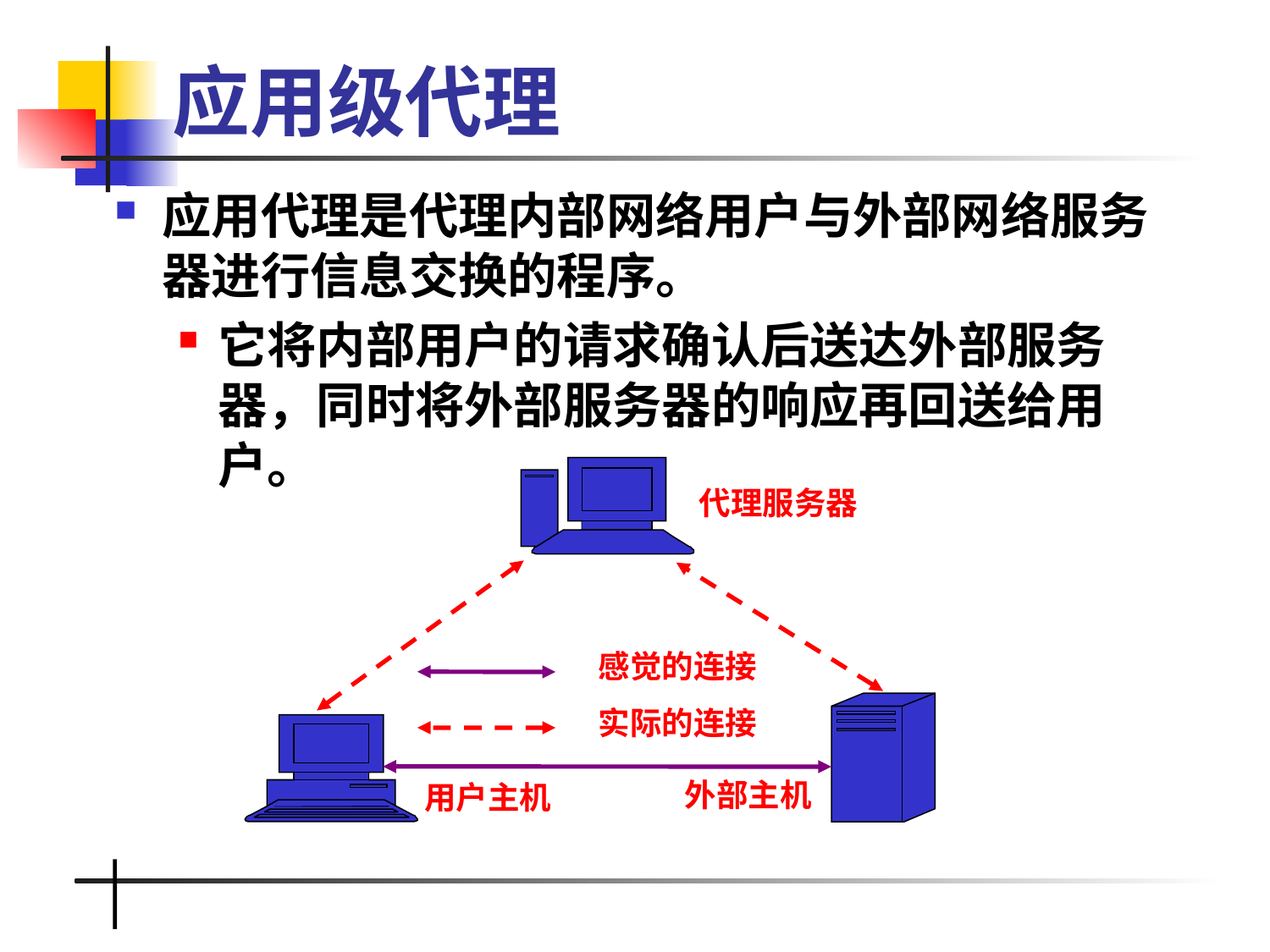

# 应用级代理
应用代理是代理内部网络用户与外部网络服务器进行信息交换的程序。
它将内部用户的请求确认后送达外部服务器，同时将外部服务器的响应再回送给用户。

代理服务器
感觉的连接
实际的连接
外部主机
用户主机